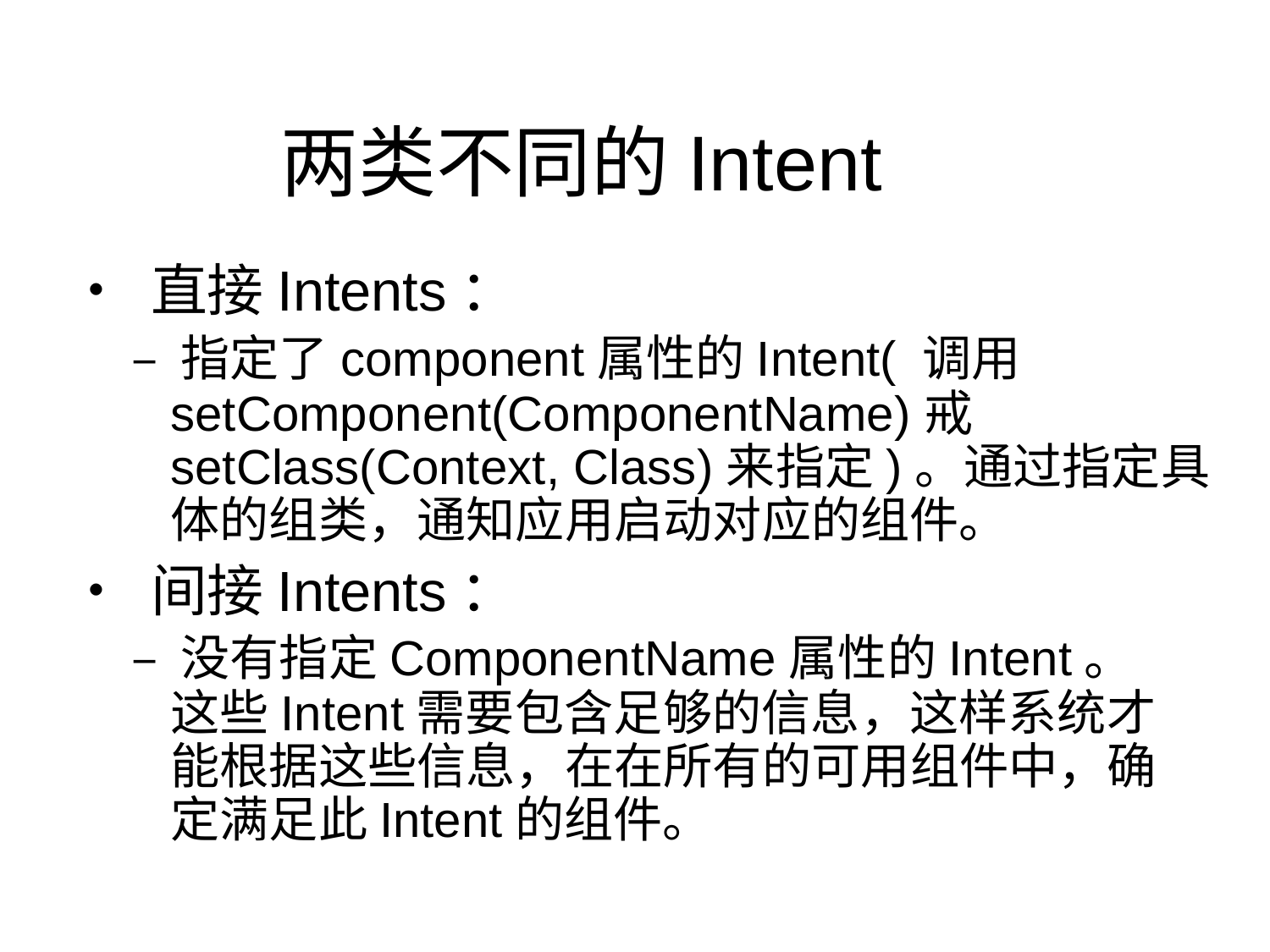

两类不同的Intent

• 直接Intents：
	– 指定了component属性的Intent( 调用
		setComponent(ComponentName)戒
		setClass(Context, Class)来指定)。通过指定具
		体的组类，通知应用启动对应的组件。
• 间接Intents：
	– 没有指定ComponentName属性的Intent。
		这些Intent需要包含足够的信息，这样系统才
		能根据这些信息，在在所有的可用组件中，确
		定满足此Intent的组件。